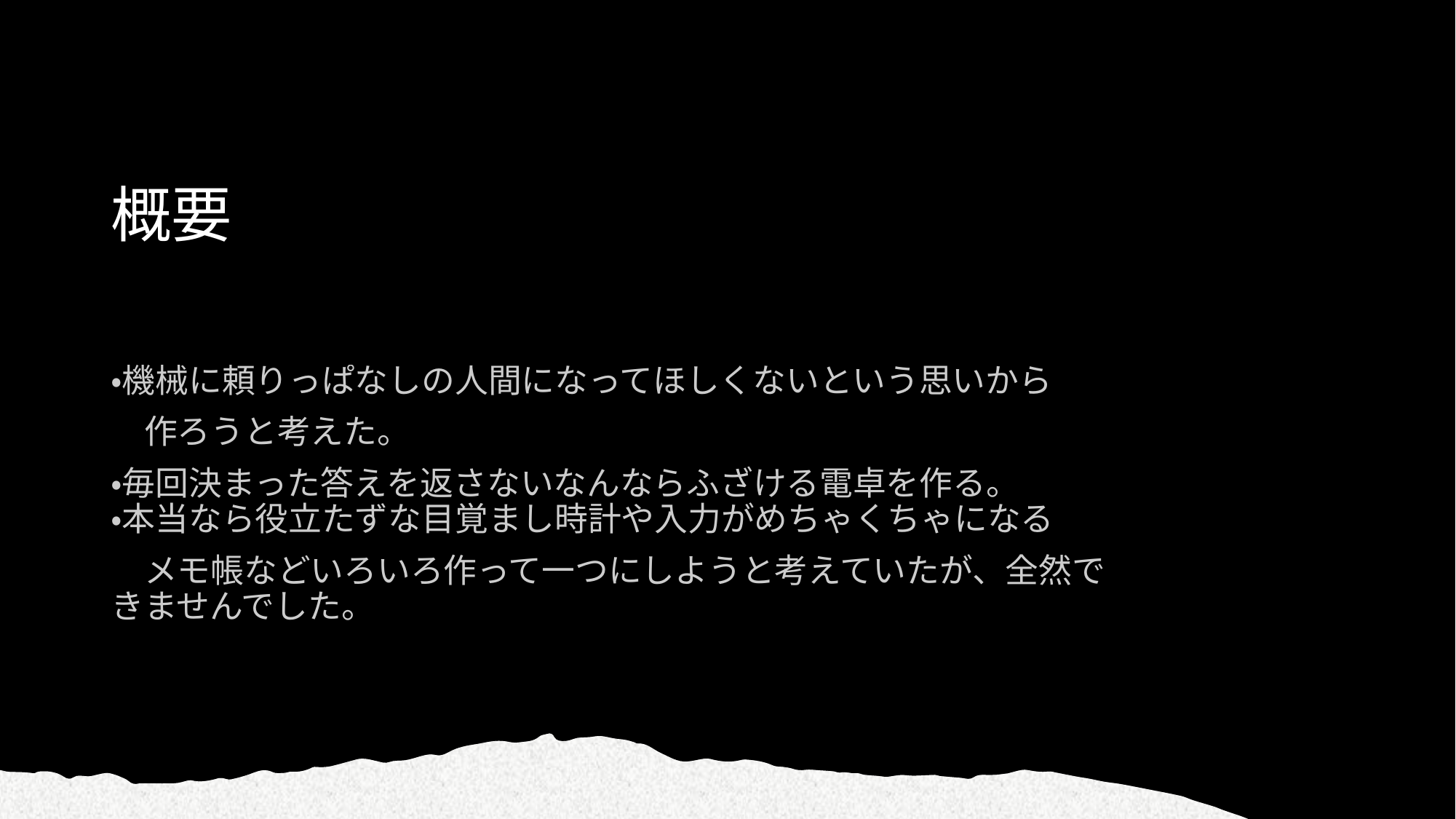

# 概要
・機械に頼りっぱなしの人間になってほしくないという思いから
　作ろうと考えた。
・毎回決まった答えを返さないなんならふざける電卓を作る。
・本当なら役立たずな目覚まし時計や入力がめちゃくちゃになる
　メモ帳などいろいろ作って一つにしようと考えていたが、全然できませんでした。